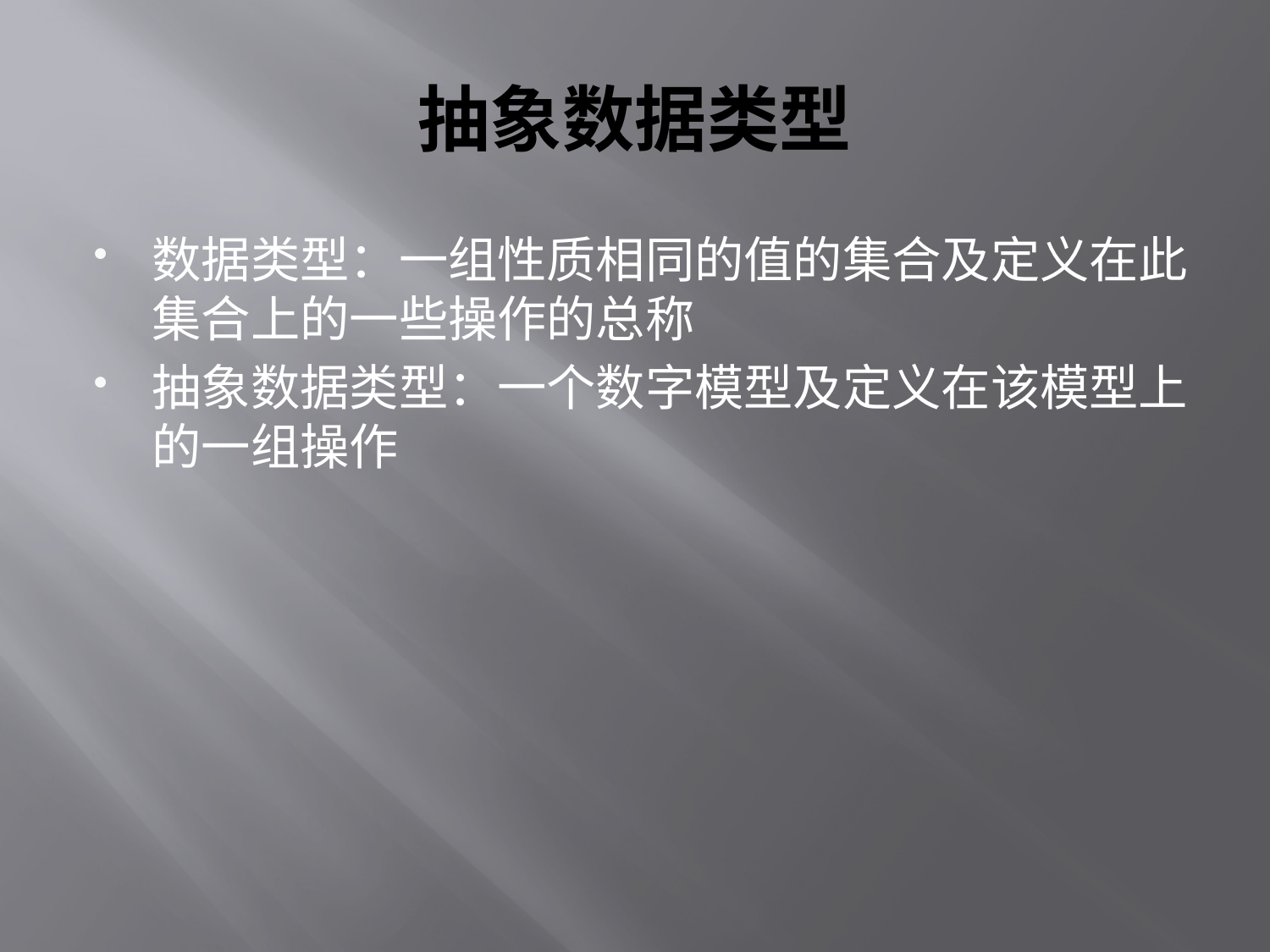

# 抽象数据类型
数据类型：一组性质相同的值的集合及定义在此集合上的一些操作的总称
抽象数据类型：一个数字模型及定义在该模型上的一组操作